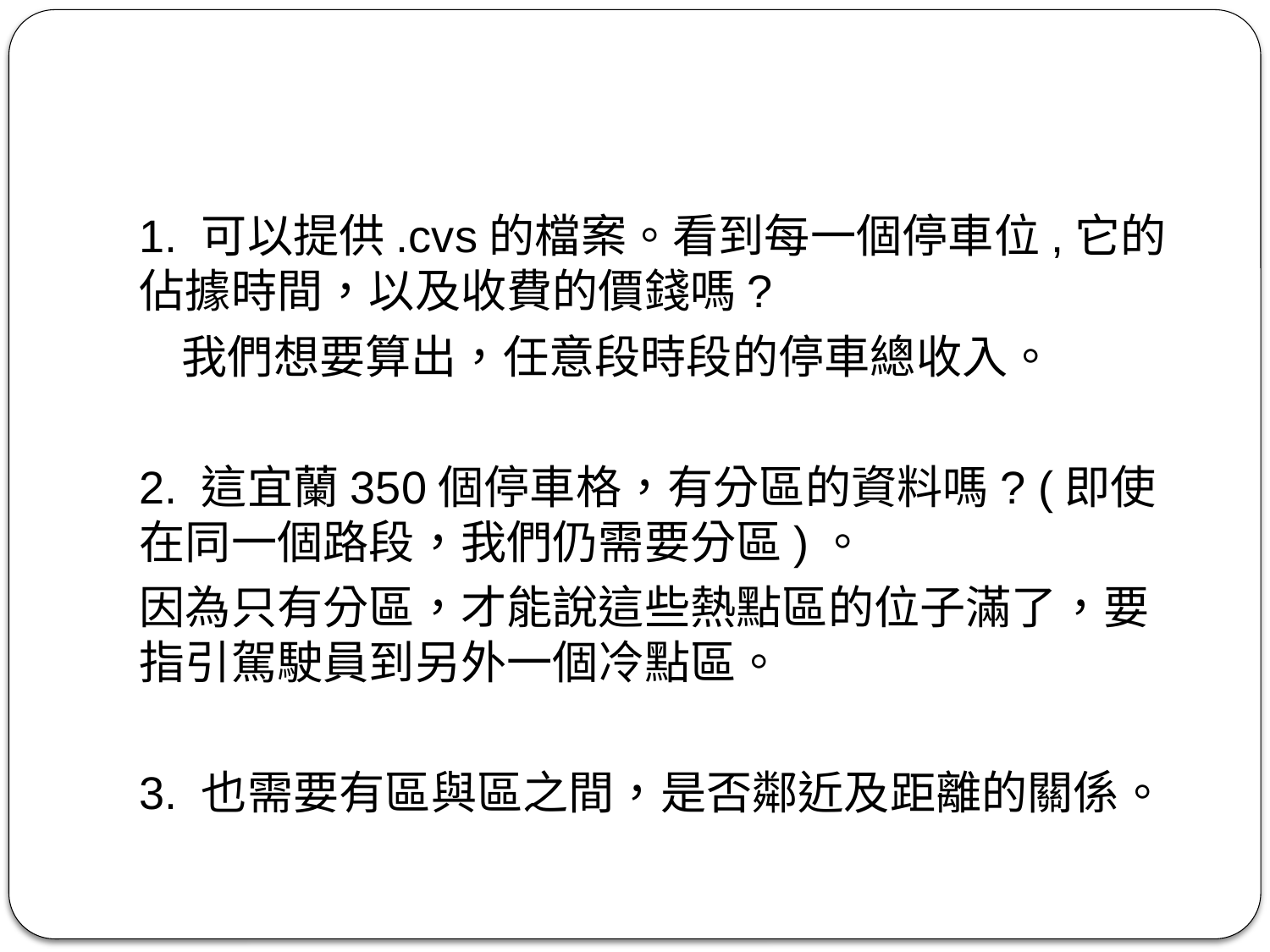

#
1. 可以提供.cvs的檔案。看到每一個停車位,它的佔據時間，以及收費的價錢嗎?
   我們想要算出，任意段時段的停車總收入。

2. 這宜蘭350個停車格，有分區的資料嗎? (即使在同一個路段，我們仍需要分區)。
因為只有分區，才能說這些熱點區的位子滿了，要指引駕駛員到另外一個冷點區。

3. 也需要有區與區之間，是否鄰近及距離的關係。